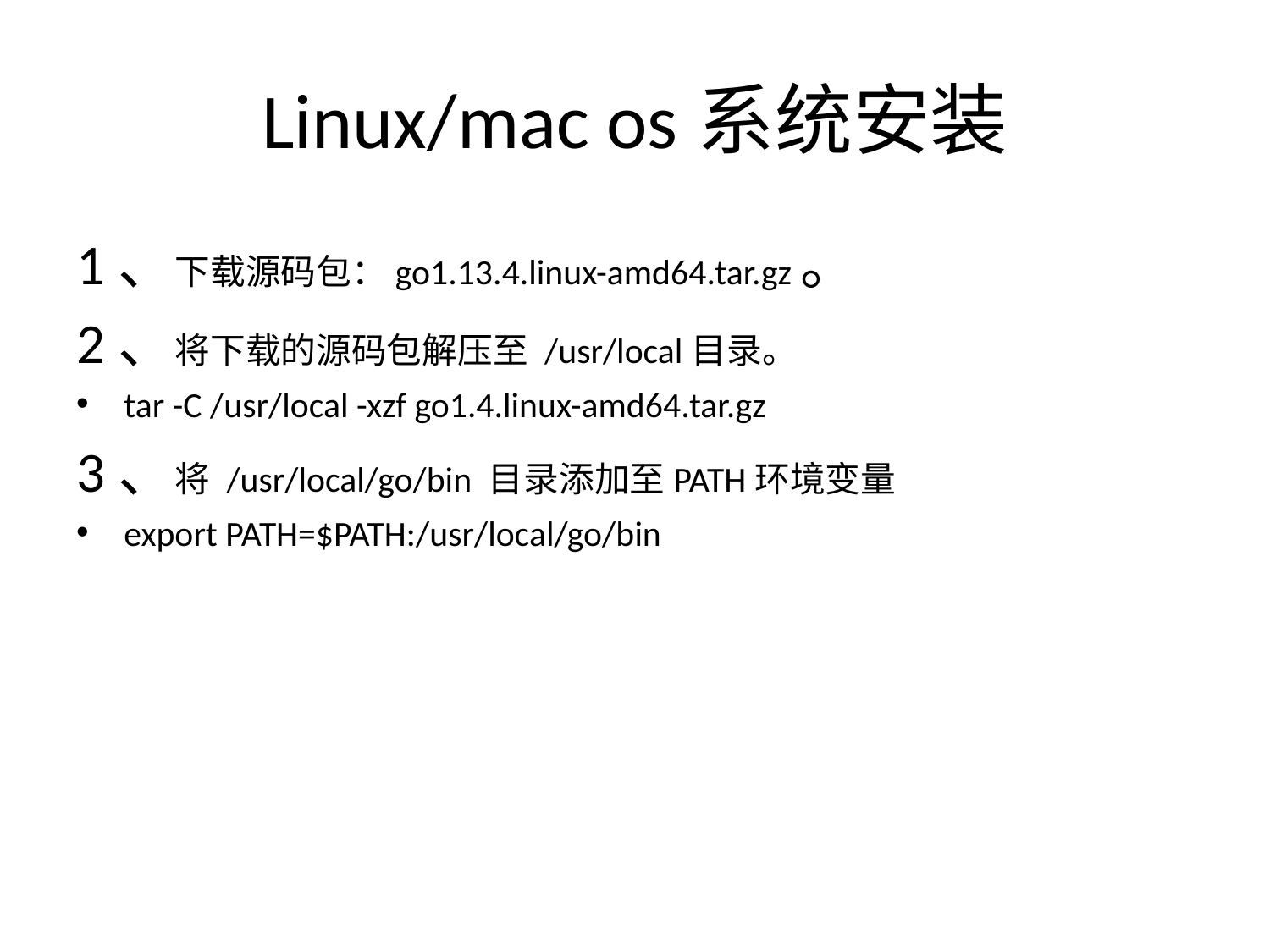

# Linux/mac os系统安装
1、下载源码包：go1.13.4.linux-amd64.tar.gz。
2、将下载的源码包解压至 /usr/local目录。
tar -C /usr/local -xzf go1.4.linux-amd64.tar.gz
3、将 /usr/local/go/bin 目录添加至PATH环境变量
export PATH=$PATH:/usr/local/go/bin